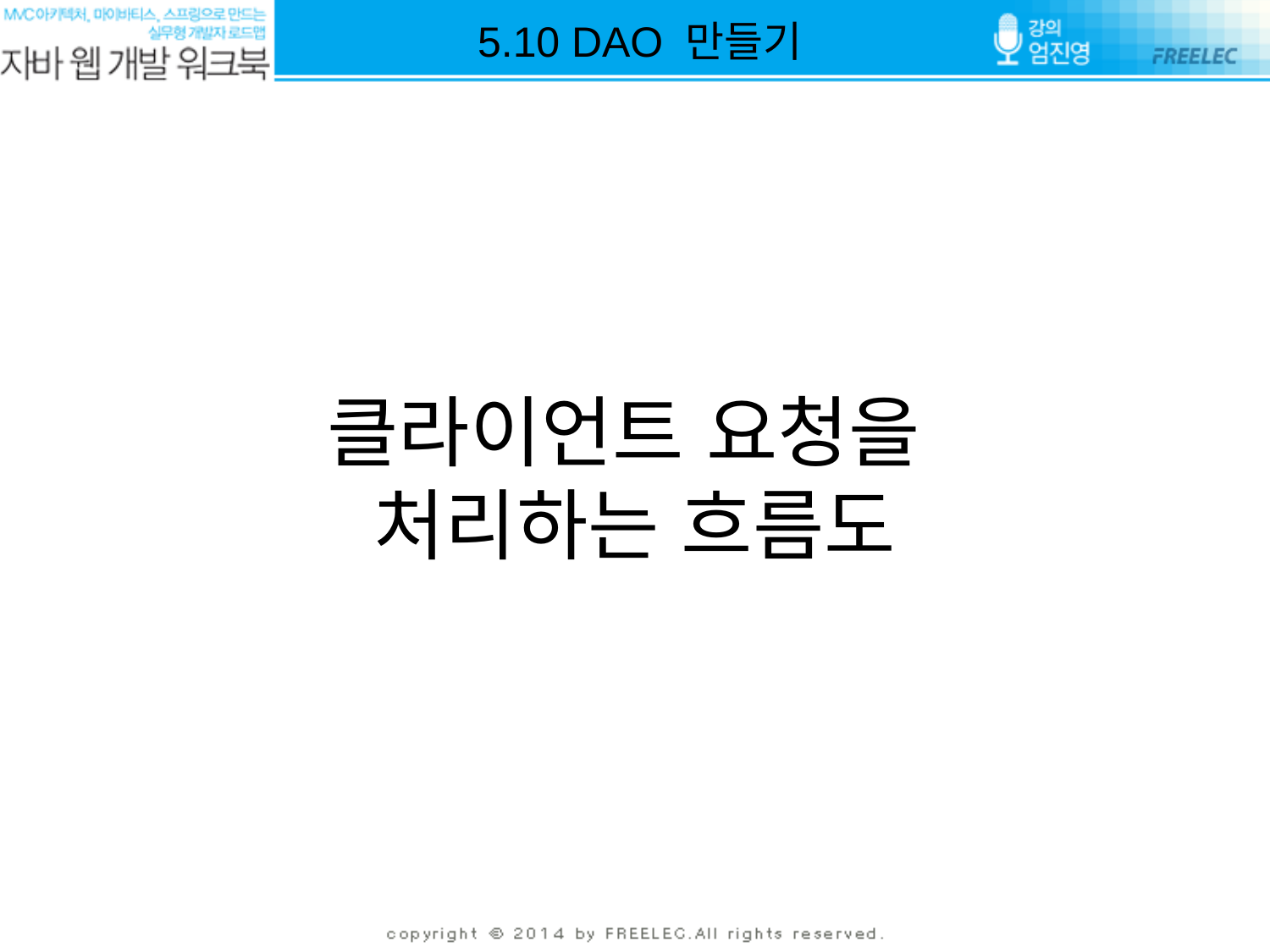

5.10 DAO 만들기
# 클라이언트 요청을 처리하는 흐름도